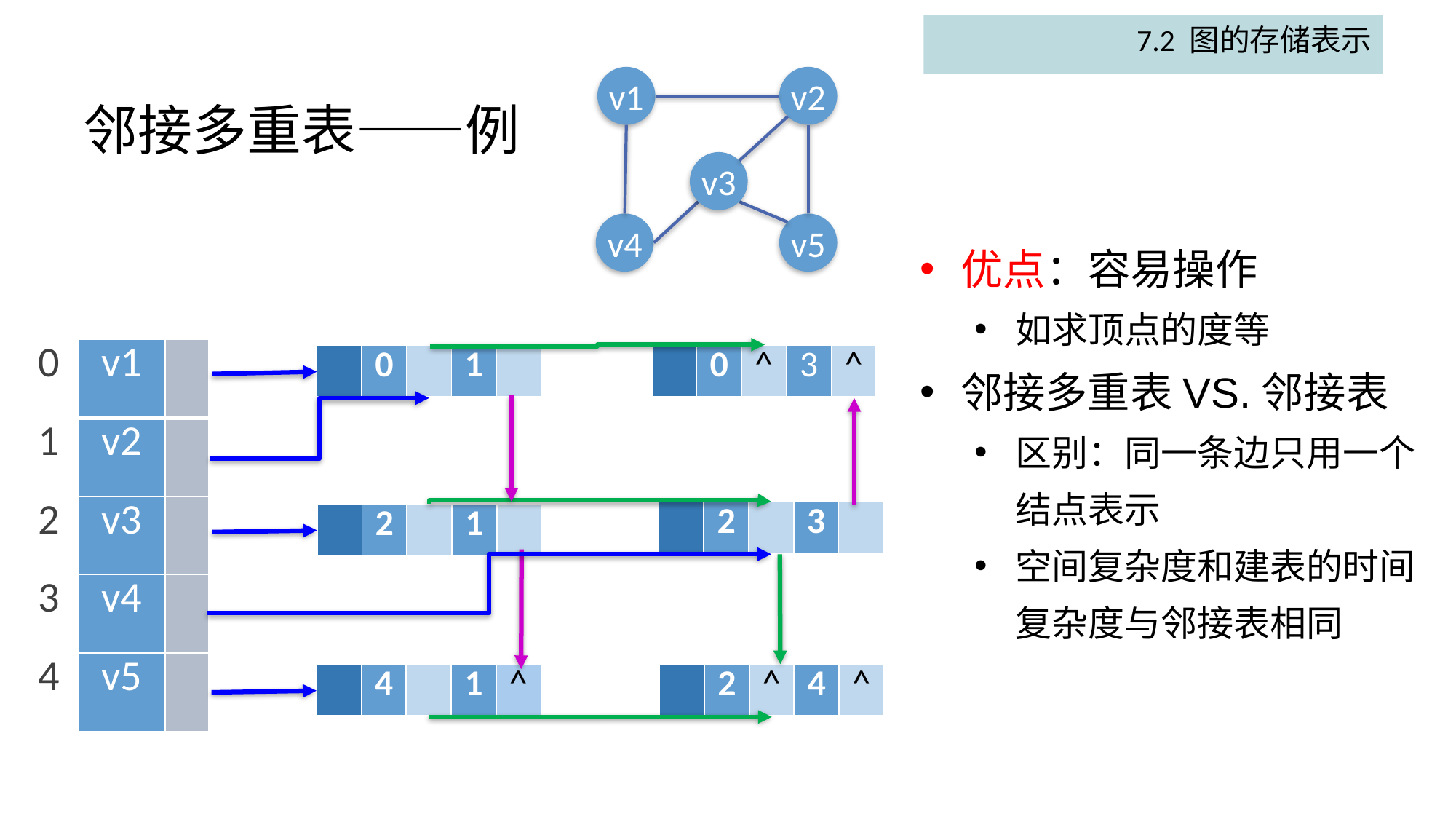

7.2 图的存储表示
v1
v2
v3
v4
v5
# 邻接多重表——例
优点：容易操作
如求顶点的度等
邻接多重表VS.邻接表
区别：同一条边只用一个结点表示
空间复杂度和建表的时间复杂度与邻接表相同
| 0 | v1 |  |
| --- | --- | --- |
| 1 | v2 |  |
| 2 | v3 |  |
| 3 | v4 |  |
| 4 | v5 |  |

|  | 0 |  | 1 |  |
| --- | --- | --- | --- | --- |
|  | 0 | ^ | 3 | ^ |
| --- | --- | --- | --- | --- |

|  | 2 |  | 3 |  |
| --- | --- | --- | --- | --- |
|  | 2 |  | 1 |  |
| --- | --- | --- | --- | --- |

|  | 2 | ^ | 4 | ^ |
| --- | --- | --- | --- | --- |
|  | 4 |  | 1 | ^ |
| --- | --- | --- | --- | --- |